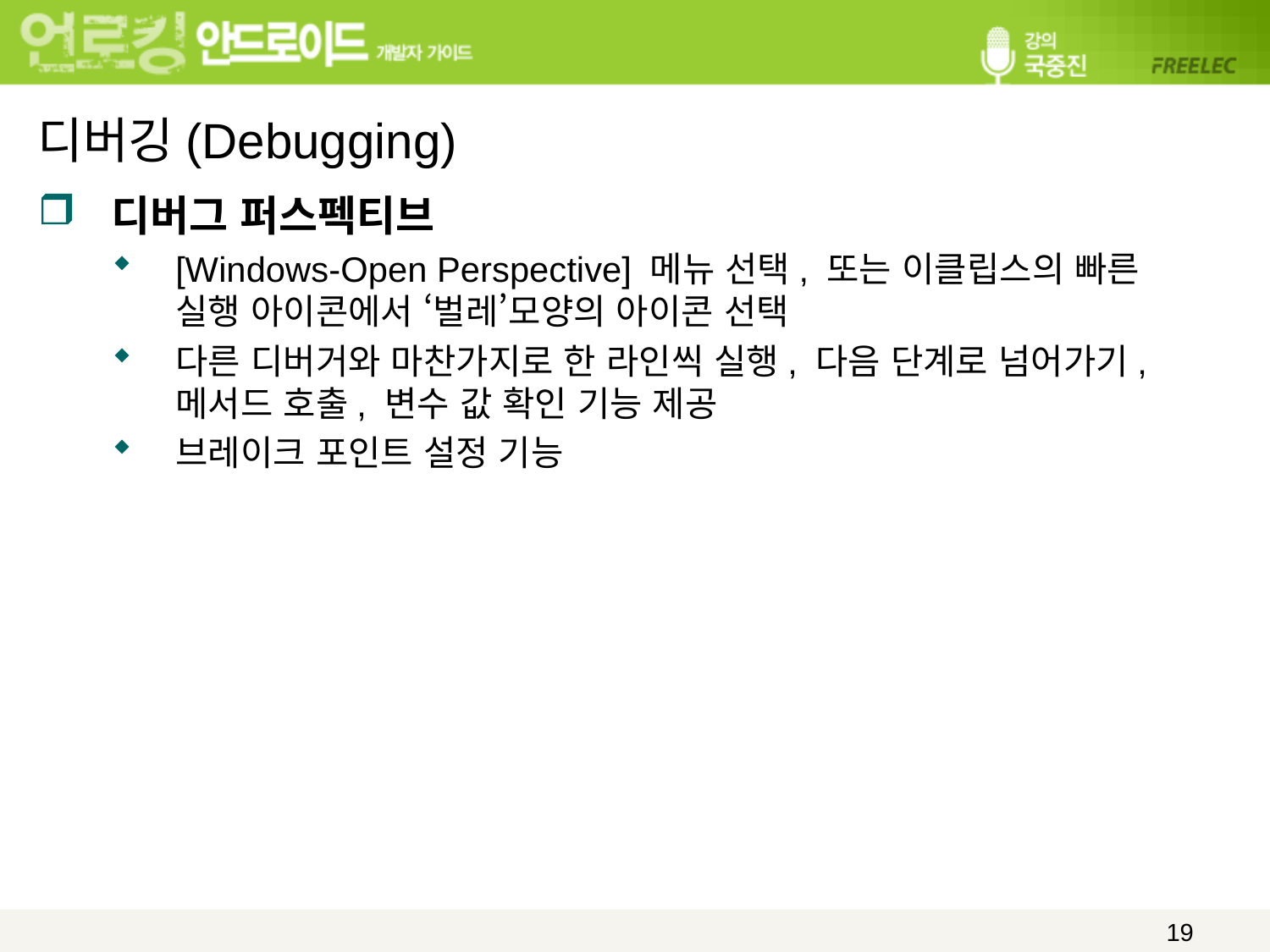

# 디버깅(Debugging)
디버그 퍼스펙티브
[Windows-Open Perspective] 메뉴 선택, 또는 이클립스의 빠른 실행 아이콘에서 ‘벌레’모양의 아이콘 선택
다른 디버거와 마찬가지로 한 라인씩 실행, 다음 단계로 넘어가기, 메서드 호출, 변수 값 확인 기능 제공
브레이크 포인트 설정 기능

19